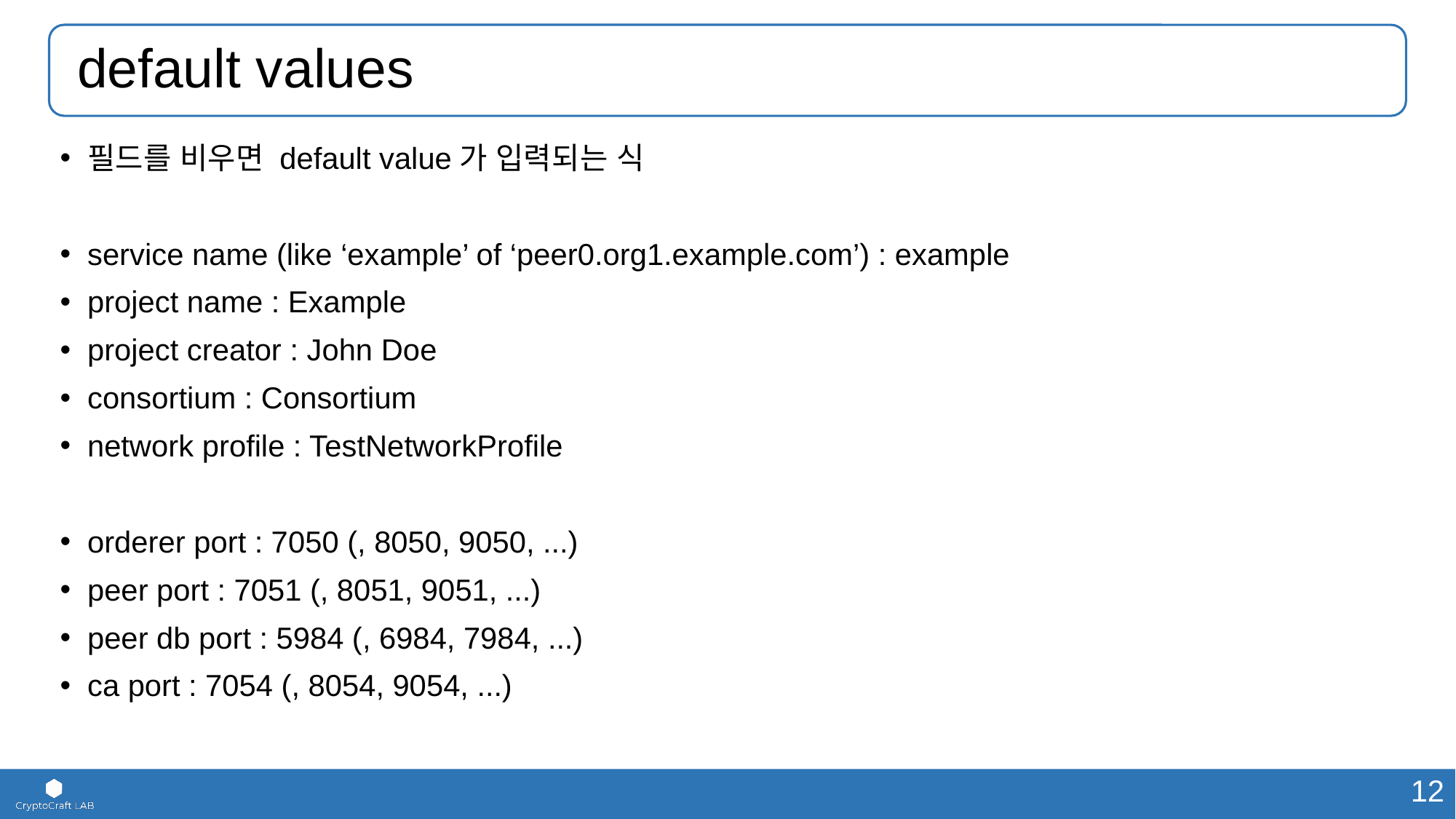

# default values
필드를 비우면 default value가 입력되는 식

service name (like ‘example’ of ‘peer0.org1.example.com’) : example
project name : Example
project creator : John Doe
consortium : Consortium
network profile : TestNetworkProfile

orderer port : 7050 (, 8050, 9050, ...)
peer port : 7051 (, 8051, 9051, ...)
peer db port : 5984 (, 6984, 7984, ...)
ca port : 7054 (, 8054, 9054, ...)